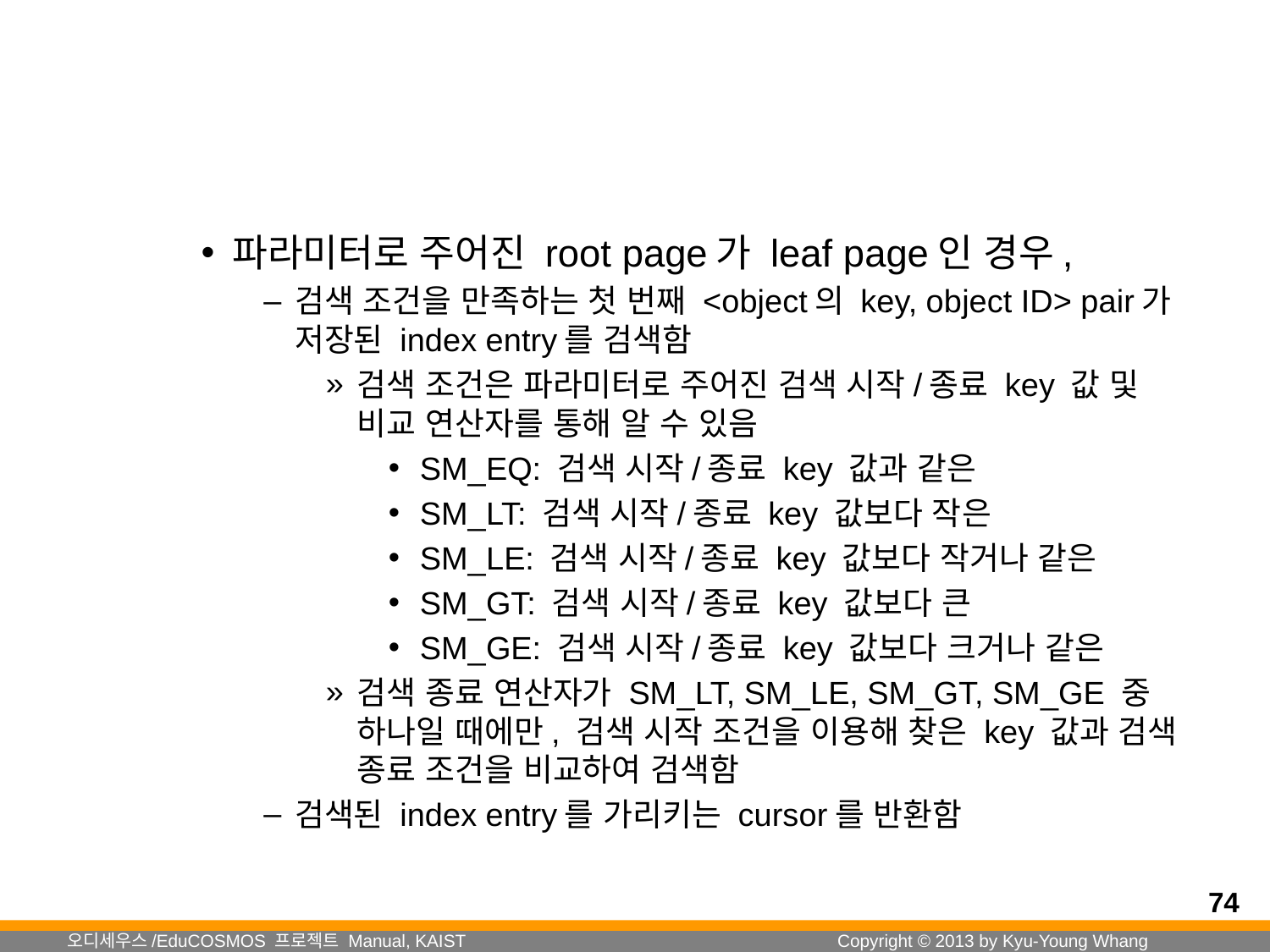

#
파라미터로 주어진 root page가 leaf page인 경우,
검색 조건을 만족하는 첫 번째 <object의 key, object ID> pair가 저장된 index entry를 검색함
검색 조건은 파라미터로 주어진 검색 시작/종료 key 값 및 비교 연산자를 통해 알 수 있음
SM_EQ: 검색 시작/종료 key 값과 같은
SM_LT: 검색 시작/종료 key 값보다 작은
SM_LE: 검색 시작/종료 key 값보다 작거나 같은
SM_GT: 검색 시작/종료 key 값보다 큰
SM_GE: 검색 시작/종료 key 값보다 크거나 같은
검색 종료 연산자가 SM_LT, SM_LE, SM_GT, SM_GE 중 하나일 때에만, 검색 시작 조건을 이용해 찾은 key 값과 검색 종료 조건을 비교하여 검색함
검색된 index entry를 가리키는 cursor를 반환함